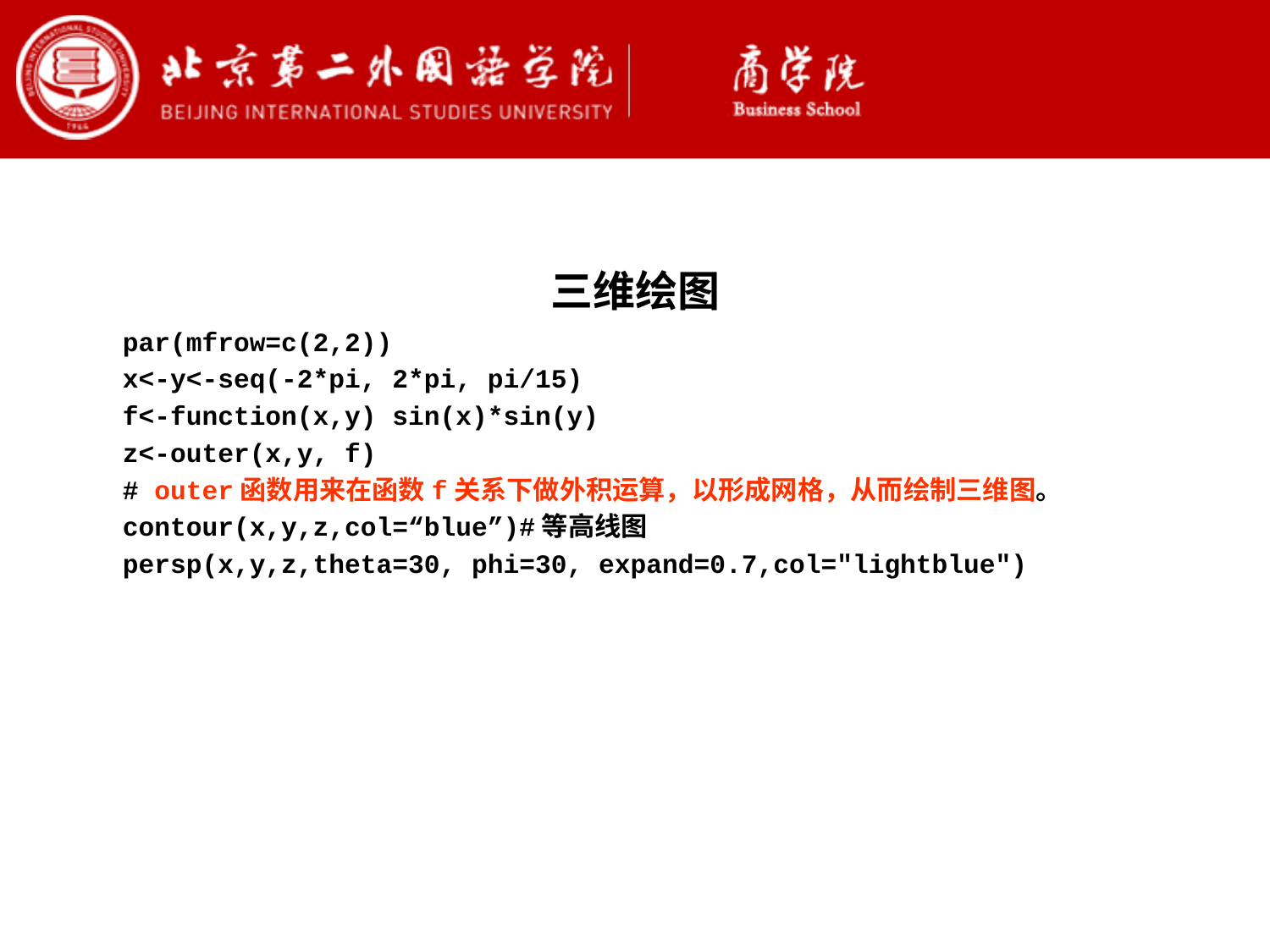

三维绘图
par(mfrow=c(2,2))
x<-y<-seq(-2*pi, 2*pi, pi/15)
f<-function(x,y) sin(x)*sin(y)
z<-outer(x,y, f)
# outer函数用来在函数f关系下做外积运算，以形成网格，从而绘制三维图。
contour(x,y,z,col=“blue”)#等高线图
persp(x,y,z,theta=30, phi=30, expand=0.7,col="lightblue")